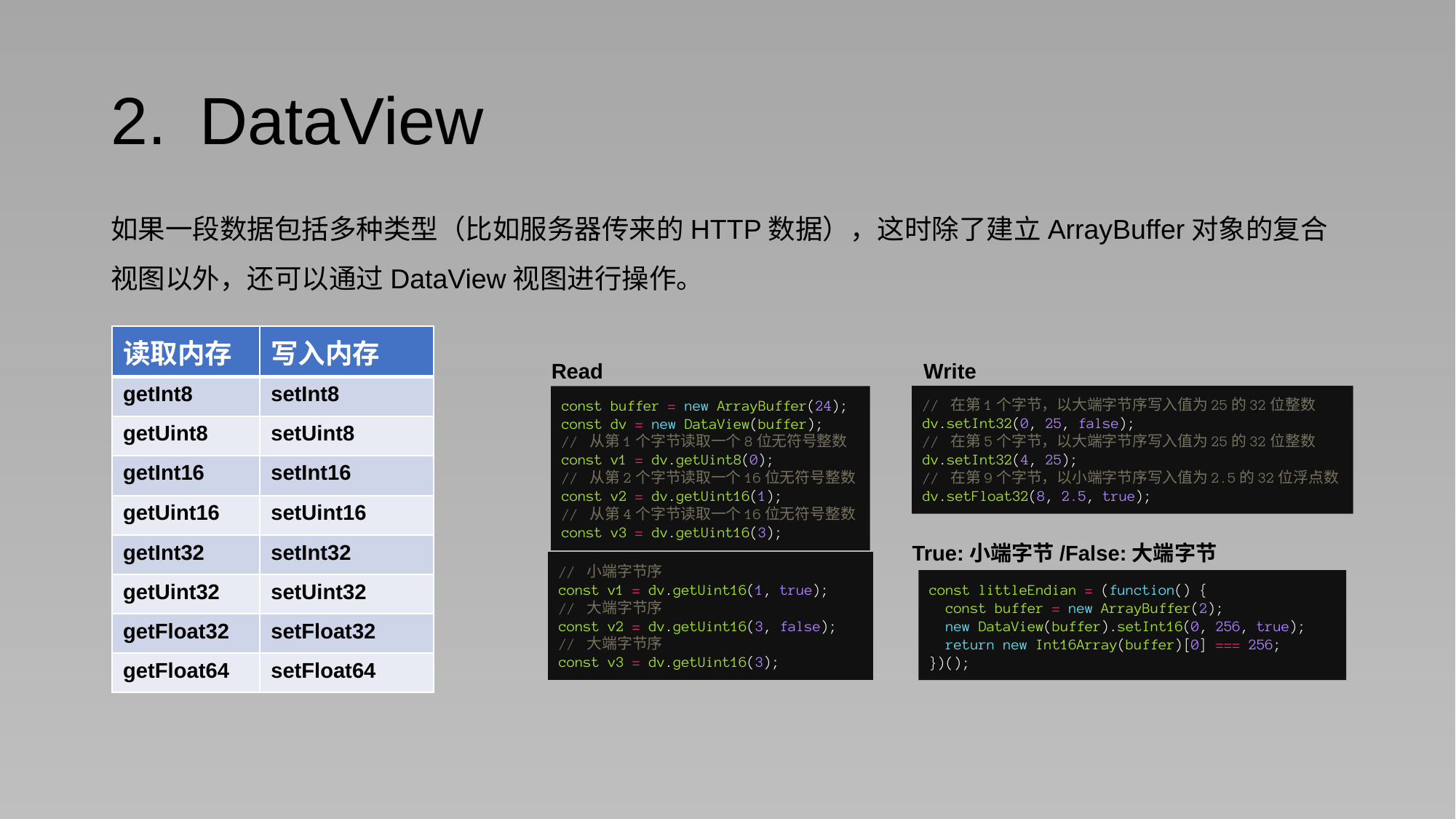

# DataView
如果一段数据包括多种类型（比如服务器传来的HTTP数据），这时除了建立ArrayBuffer对象的复合视图以外，还可以通过DataView视图进行操作。
| 读取内存 | 写入内存 |
| --- | --- |
| getInt8 | setInt8 |
| getUint8 | setUint8 |
| getInt16 | setInt16 |
| getUint16 | setUint16 |
| getInt32 | setInt32 |
| getUint32 | setUint32 |
| getFloat32 | setFloat32 |
| getFloat64 | setFloat64 |
Read
const buffer = new ArrayBuffer(24);
const dv = new DataView(buffer);
// 从第1个字节读取一个8位无符号整数
const v1 = dv.getUint8(0);
// 从第2个字节读取一个16位无符号整数
const v2 = dv.getUint16(1);
// 从第4个字节读取一个16位无符号整数
const v3 = dv.getUint16(3);
// 小端字节序
const v1 = dv.getUint16(1, true);
// 大端字节序
const v2 = dv.getUint16(3, false);
// 大端字节序
const v3 = dv.getUint16(3);
Write
// 在第1个字节，以大端字节序写入值为25的32位整数
dv.setInt32(0, 25, false);
// 在第5个字节，以大端字节序写入值为25的32位整数
dv.setInt32(4, 25);
// 在第9个字节，以小端字节序写入值为2.5的32位浮点数
dv.setFloat32(8, 2.5, true);
True:小端字节/False:大端字节
const littleEndian = (function() {
  const buffer = new ArrayBuffer(2);
  new DataView(buffer).setInt16(0, 256, true);
  return new Int16Array(buffer)[0] === 256;
})();